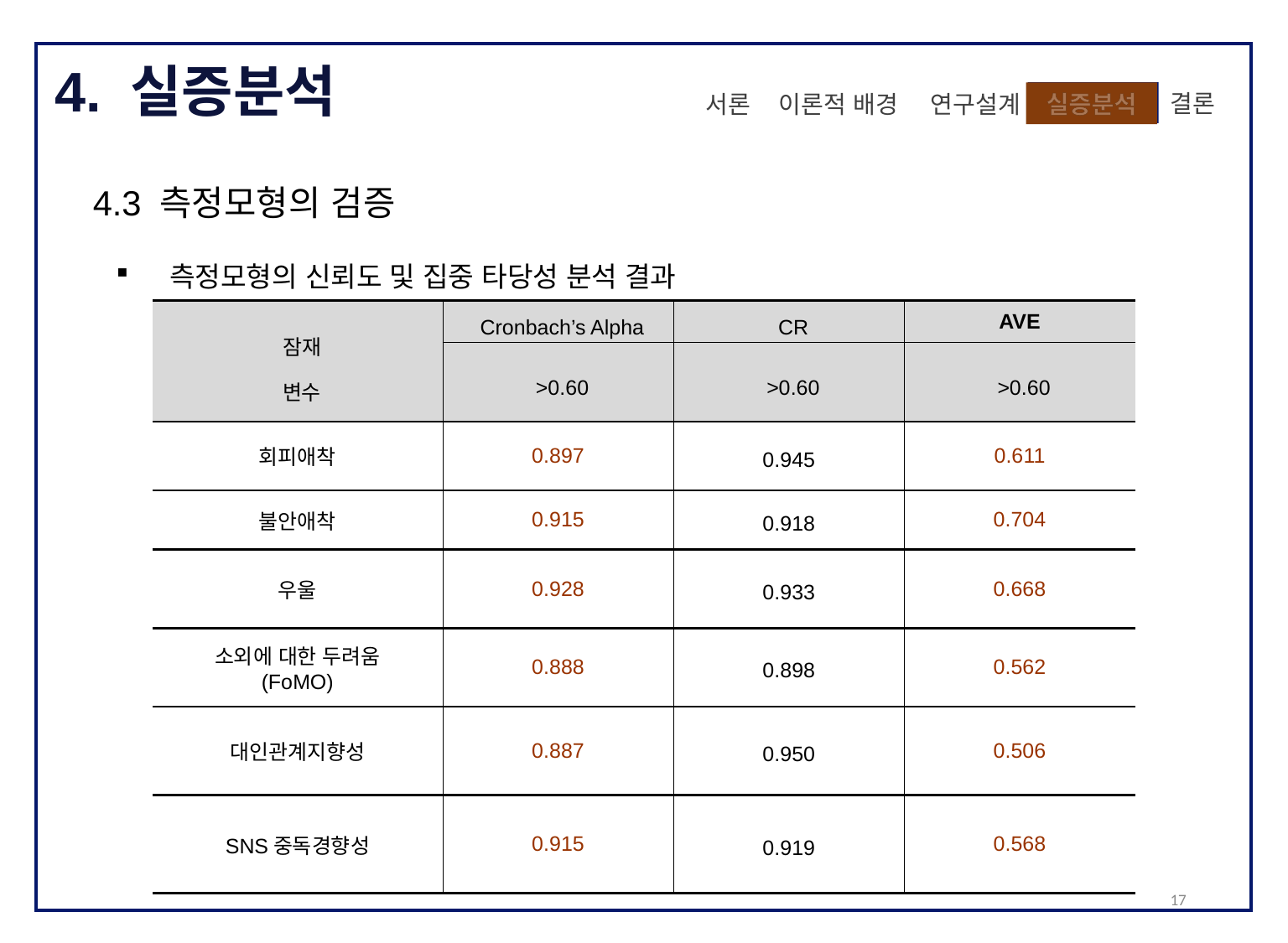

4. 실증분석

 결론
이론적 배경
실증분석
 연구설계
서론
4.3 측정모형의 검증
 측정모형의 신뢰도 및 집중 타당성 분석 결과
| 잠재 변수 | Cronbach’s Alpha | CR | AVE |
| --- | --- | --- | --- |
|  | >0.60 | >0.60 | >0.60 |
| 회피애착 | 0.897 | 0.945 | 0.611 |
| 불안애착 | 0.915 | 0.918 | 0.704 |
| 우울 | 0.928 | 0.933 | 0.668 |
| 소외에 대한 두려움 (FoMO) | 0.888 | 0.898 | 0.562 |
| 대인관계지향성 | 0.887 | 0.950 | 0.506 |
| SNS중독경향성 | 0.915 | 0.919 | 0.568 |
17